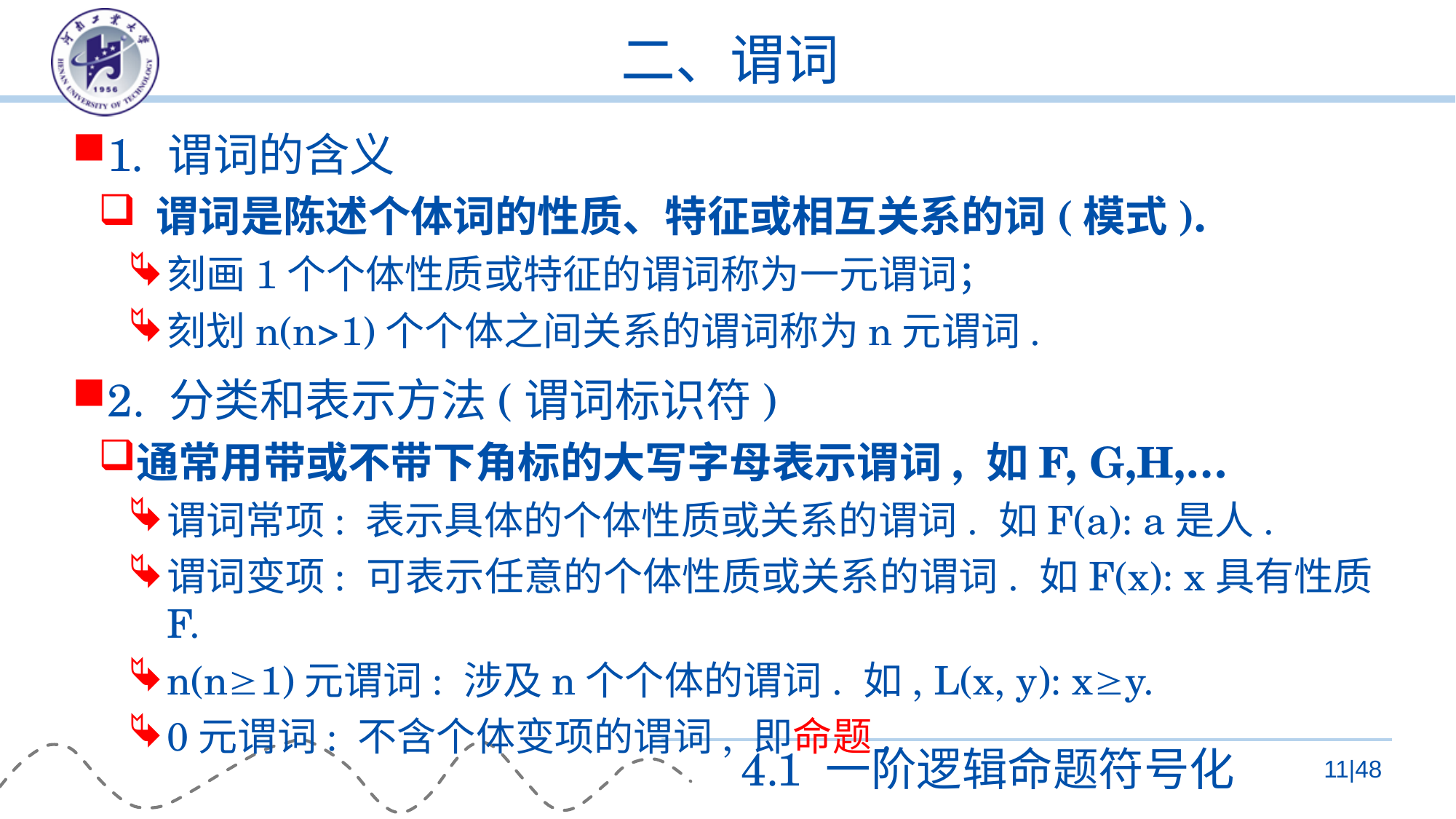

# 二、谓词
1. 谓词的含义
 谓词是陈述个体词的性质、特征或相互关系的词(模式).
刻画1个个体性质或特征的谓词称为一元谓词；
刻划n(n>1)个个体之间关系的谓词称为n元谓词.
2. 分类和表示方法(谓词标识符)
通常用带或不带下角标的大写字母表示谓词, 如F, G,H,…
谓词常项: 表示具体的个体性质或关系的谓词. 如F(a): a是人.
谓词变项: 可表示任意的个体性质或关系的谓词. 如F(x): x具有性质F.
n(n≥1)元谓词: 涉及n个个体的谓词. 如, L(x, y): x≥y.
0元谓词: 不含个体变项的谓词, 即命题.
4.1 一阶逻辑命题符号化
11|48